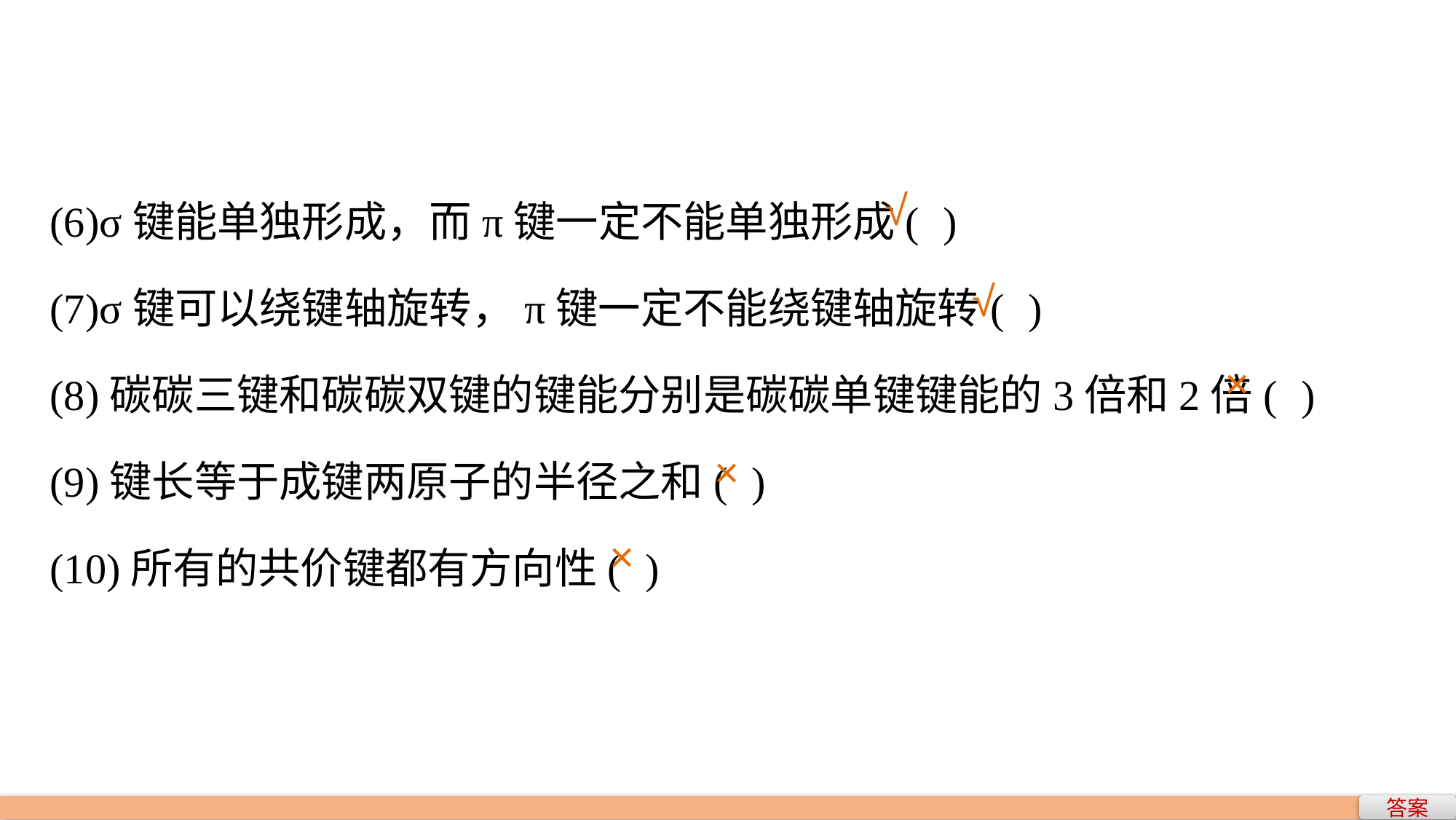

(6)σ键能单独形成，而π键一定不能单独形成(  )
(7)σ键可以绕键轴旋转，π键一定不能绕键轴旋转(  )
(8)碳碳三键和碳碳双键的键能分别是碳碳单键键能的3倍和2倍(  )
(9)键长等于成键两原子的半径之和(  )
(10)所有的共价键都有方向性(  )
√
√
×
×
×
答案